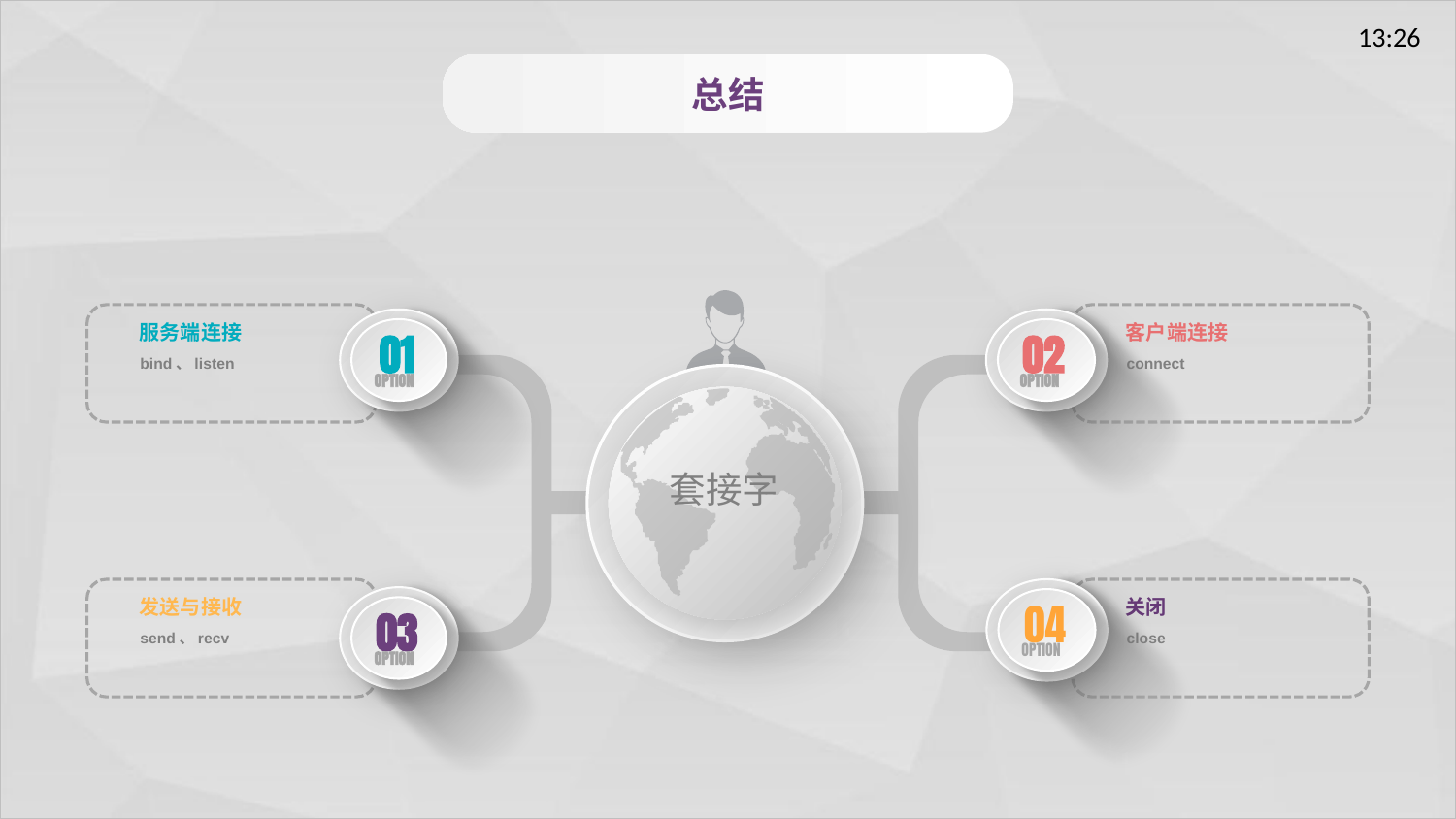

总结

01
OPTION

02
OPTION

服务端连接
bind、listen

客户端连接
connect

套接字

04
OPTION

03
OPTION

发送与接收
send、recv

关闭
close